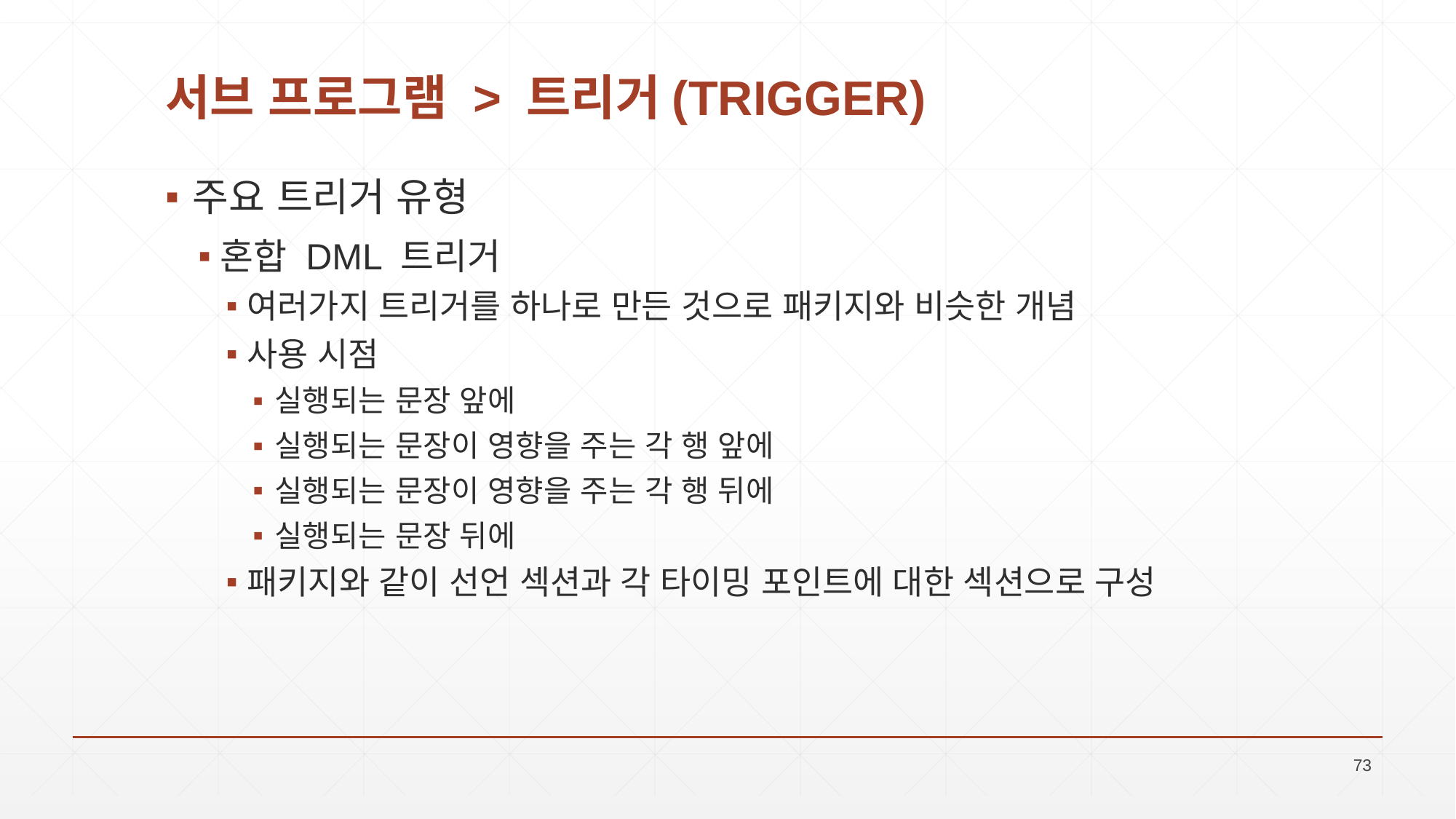

# 서브 프로그램 > 트리거(TRIGGER)
주요 트리거 유형
혼합 DML 트리거
여러가지 트리거를 하나로 만든 것으로 패키지와 비슷한 개념
사용 시점
실행되는 문장 앞에
실행되는 문장이 영향을 주는 각 행 앞에
실행되는 문장이 영향을 주는 각 행 뒤에
실행되는 문장 뒤에
패키지와 같이 선언 섹션과 각 타이밍 포인트에 대한 섹션으로 구성
73